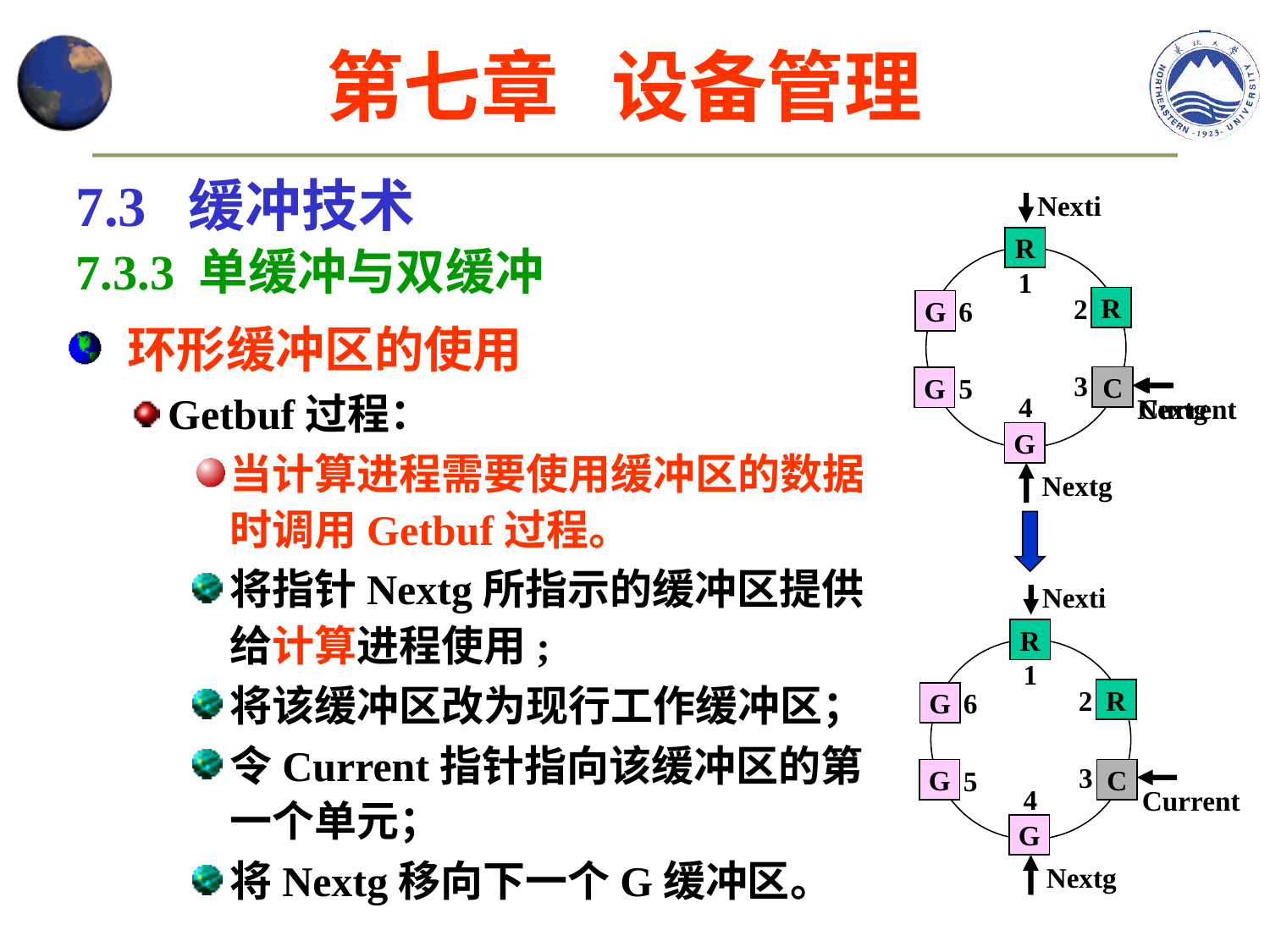

第七章   设备管理

7.3  缓冲技术
7.3.3 单缓冲与双缓冲
Nexti

R

1
2
6
R
G
 环形缓冲区的使用
Getbuf过程：
当计算进程需要使用缓冲区的数据时调用Getbuf过程。
将指针Nextg所指示的缓冲区提供给计算进程使用;
将该缓冲区改为现行工作缓冲区；
令Current指针指向该缓冲区的第一个单元；
将Nextg移向下一个G缓冲区。
3
5
C
Current

G
G
4
Nextg

G
Nextg

Nexti

R

1
2
6
R
G
3
5
G
C
4
Current

G
Nextg